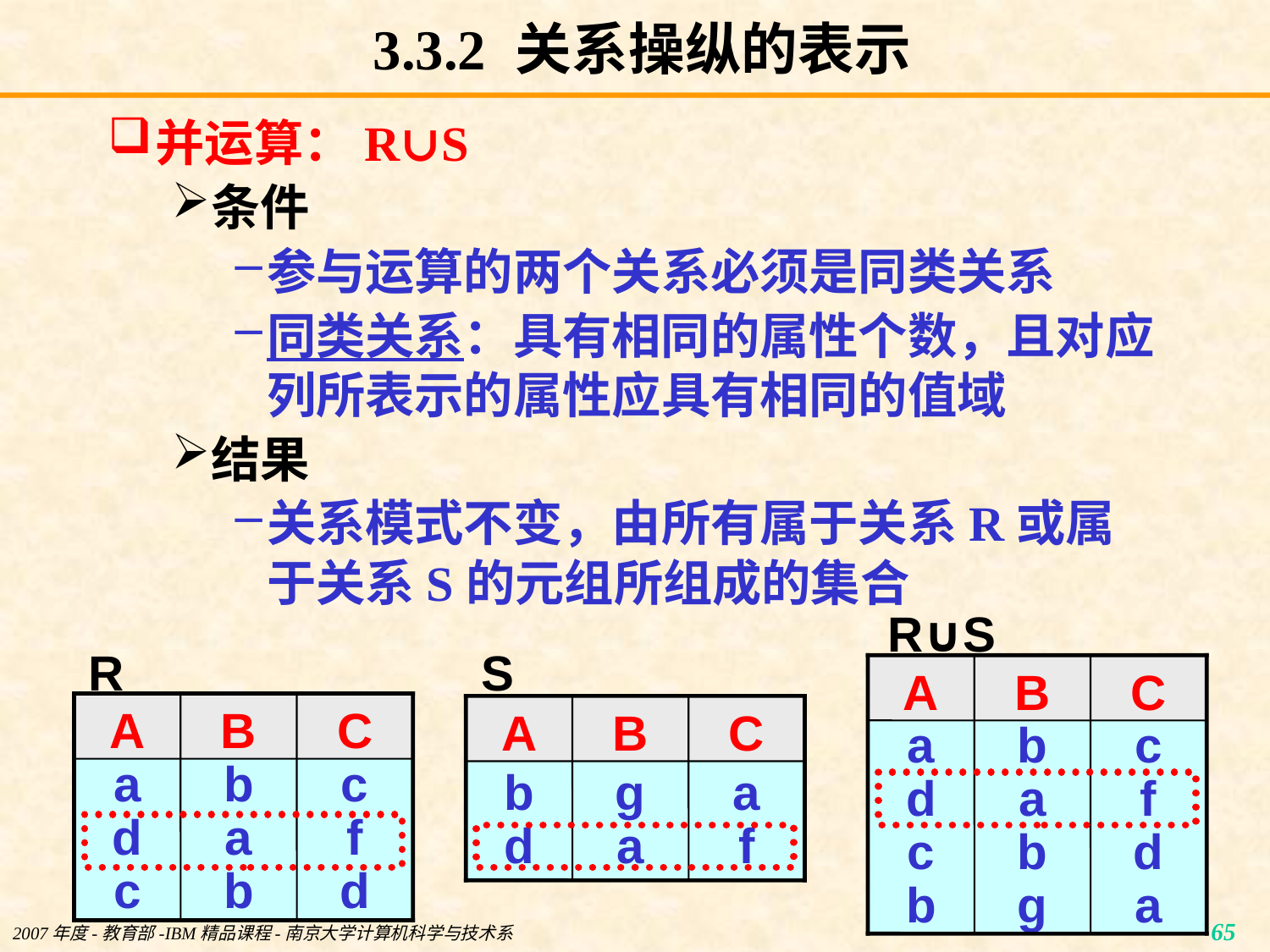

# 3.3.2 关系操纵的表示
并运算：R∪S
条件
参与运算的两个关系必须是同类关系
同类关系：具有相同的属性个数，且对应列所表示的属性应具有相同的值域
结果
关系模式不变，由所有属于关系R或属于关系S的元组所组成的集合
R∪S
R
S
A

B

C

A

B

C

A

B

C

a
d
c
b

b
a
b
g
c
f
d
a
a
d
c

b
a
b
c
f
d
b
d

g
a
a
f

65
2007年度-教育部-IBM精品课程-南京大学计算机科学与技术系